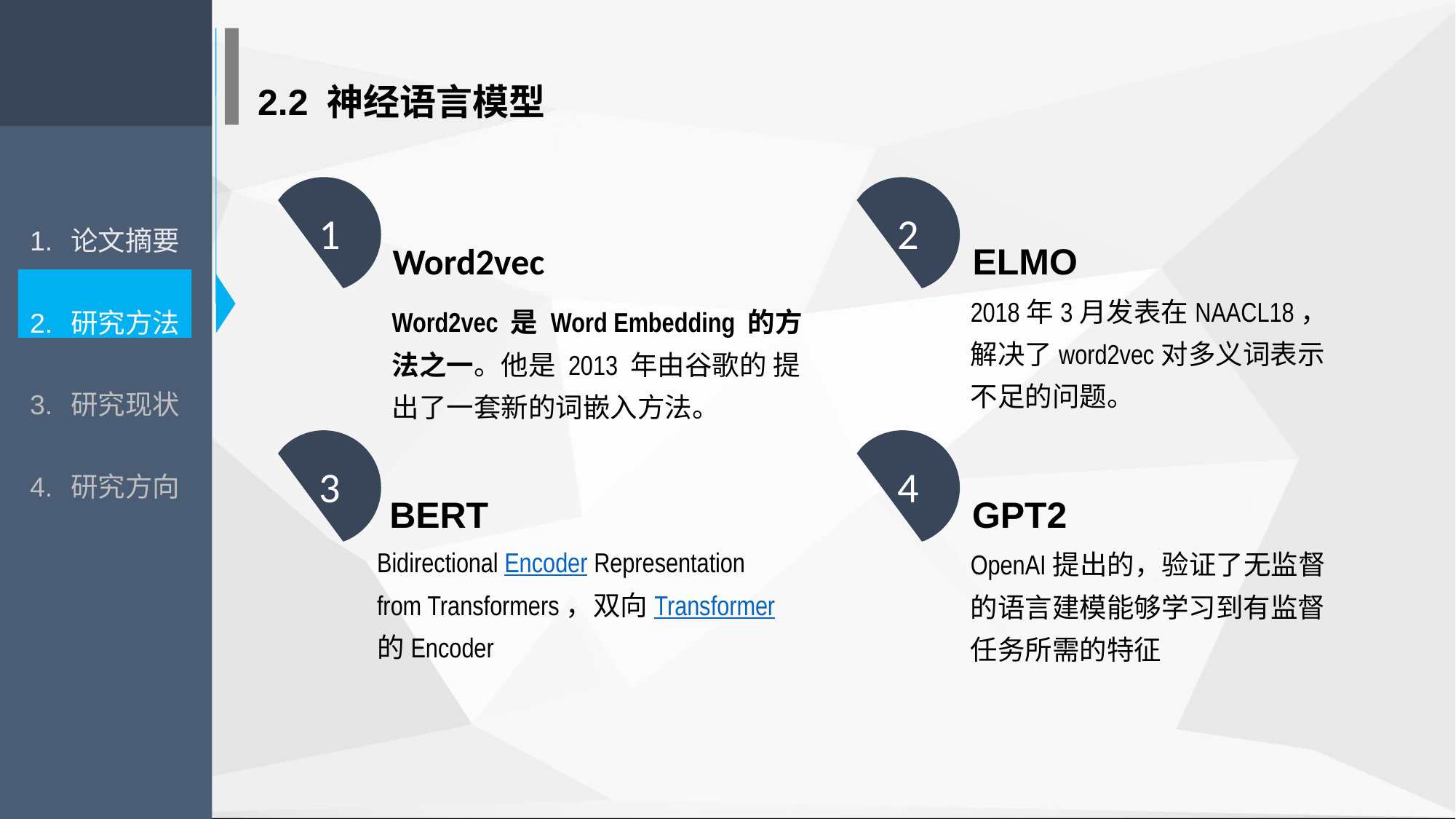

2.2 神经语言模型
论文摘要
研究方法
研究现状
研究方向
1
2
Word2vec
ELMO

Word2vec 是 Word Embedding 的方法之一。他是 2013 年由谷歌的 提出了一套新的词嵌入方法。
2018年3月发表在NAACL18，解决了word2vec对多义词表示不足的问题。
3
4
BERT
GPT2
OpenAI提出的，验证了无监督的语言建模能够学习到有监督任务所需的特征
Bidirectional Encoder Representation from Transformers，双向Transformer的Encoder